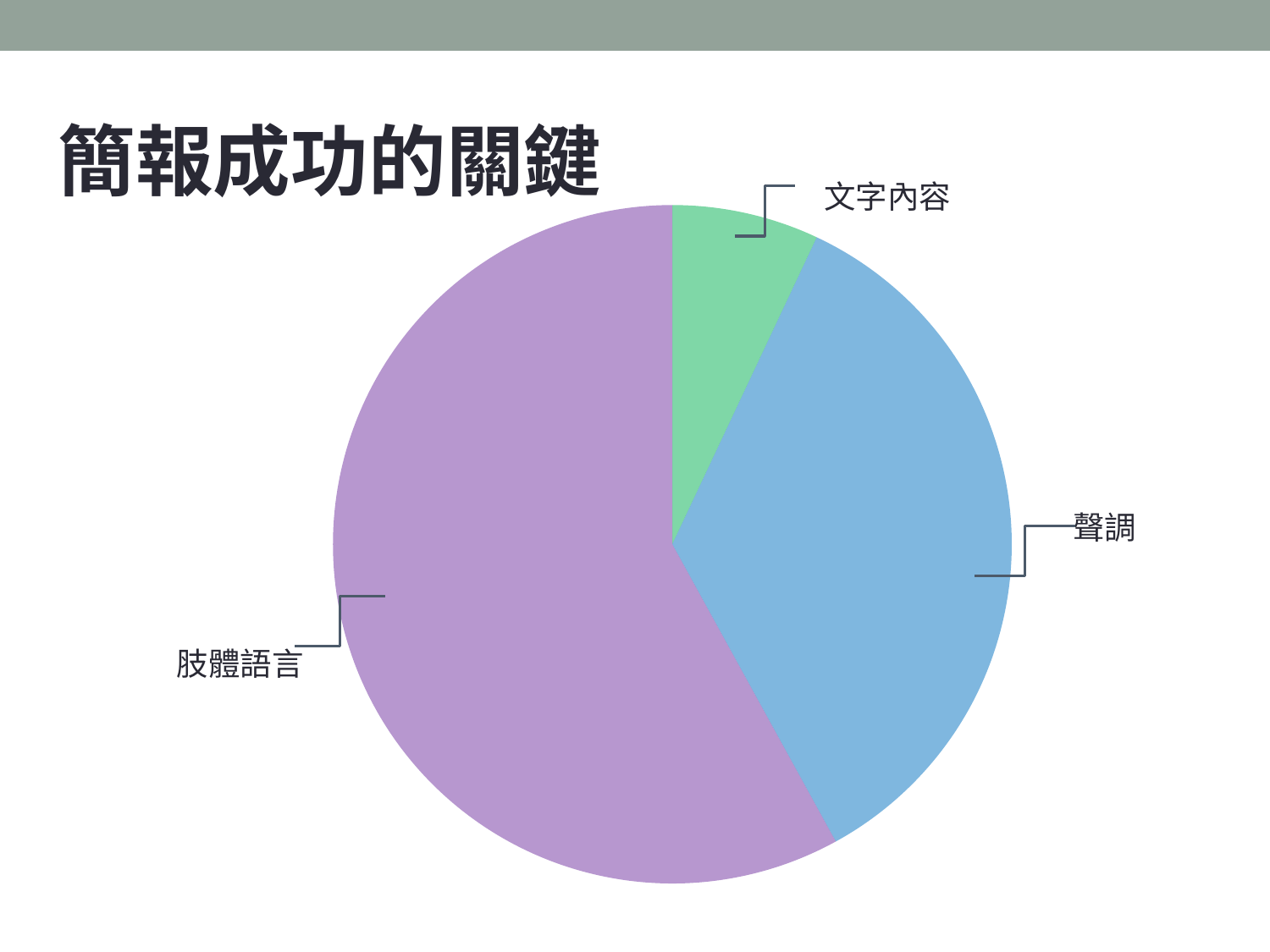

簡報成功的關鍵

### Chart

| Category | 原則 |
|---|---|
| 文字內容 | 7.0 |
| 聲調 | 35.0 |
| 肢體語言 | 58.0 |